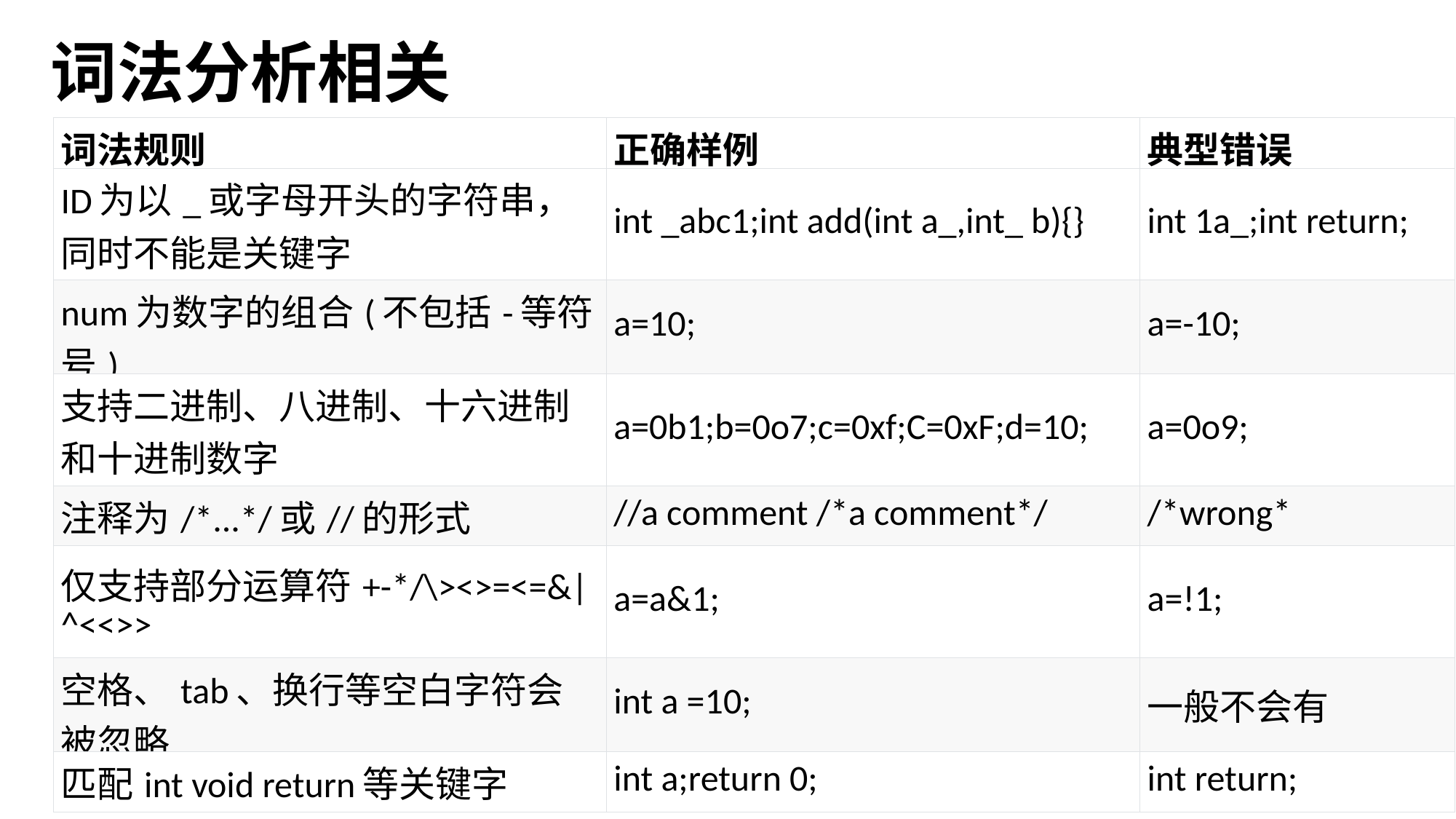

词法分析相关
| 词法规则 | 正确样例 | 典型错误 |
| --- | --- | --- |
| ID为以\_或字母开头的字符串，同时不能是关键字 | int \_abc1;int add(int a\_,int\_ b){} | int 1a\_;int return; |
| num为数字的组合(不包括-等符号) | a=10; | a=-10; |
| 支持二进制、八进制、十六进制和十进制数字 | a=0b1;b=0o7;c=0xf;C=0xF;d=10; | a=0o9; |
| 注释为/\*...\*/或//的形式 | //a comment /\*a comment\*/ | /\*wrong\* |
| 仅支持部分运算符+-\*/\><>=<=&|^<<>> | a=a&1; | a=!1; |
| 空格、tab、换行等空白字符会被忽略 | int a =10; | 一般不会有 |
| 匹配int void return等关键字 | int a;return 0; | int return; |